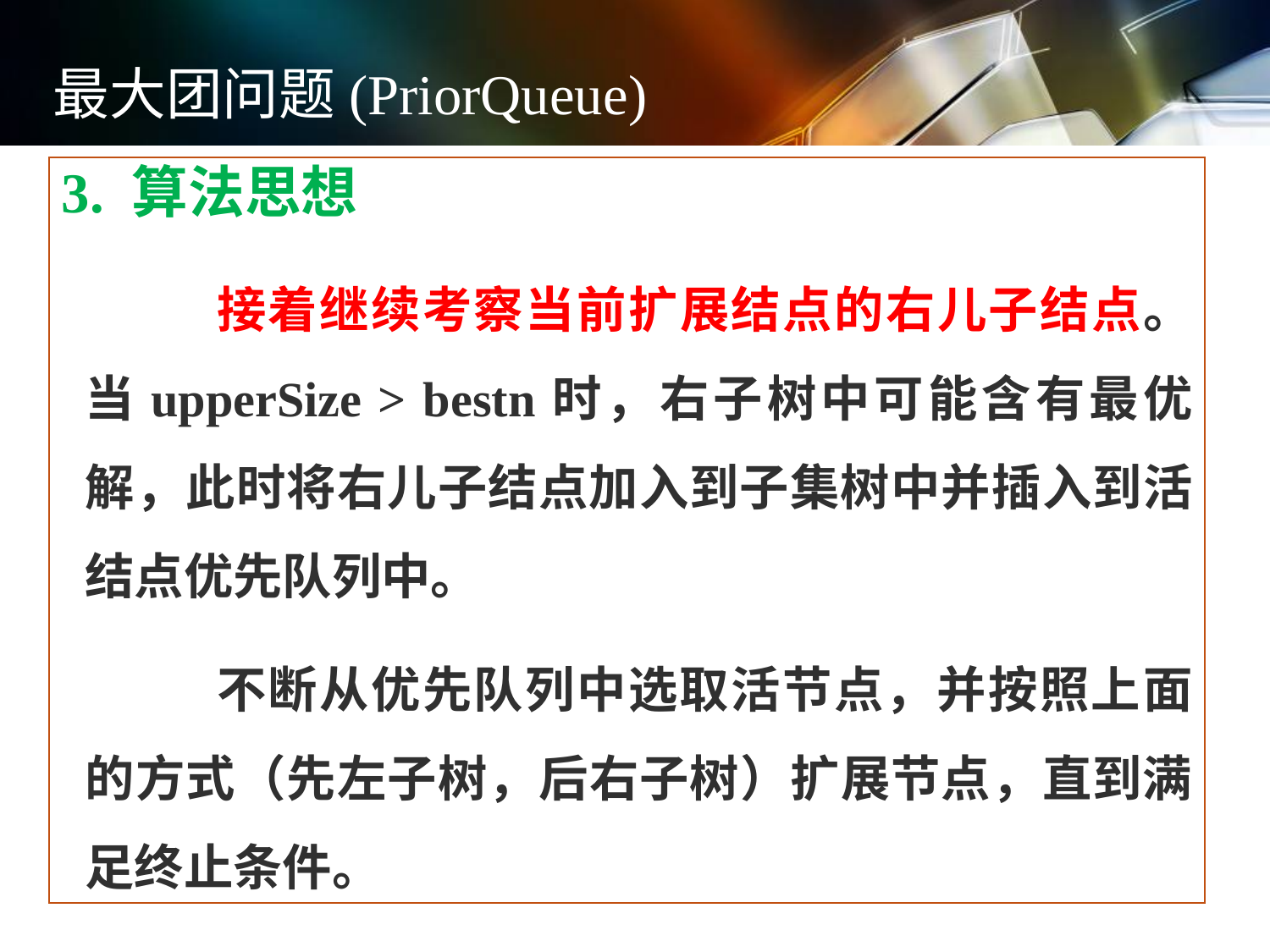

最大团问题(PriorQueue)

3. 算法思想
		接着继续考察当前扩展结点的右儿子结点。当upperSize > bestn时，右子树中可能含有最优解，此时将右儿子结点加入到子集树中并插入到活结点优先队列中。
		不断从优先队列中选取活节点，并按照上面的方式（先左子树，后右子树）扩展节点，直到满足终止条件。